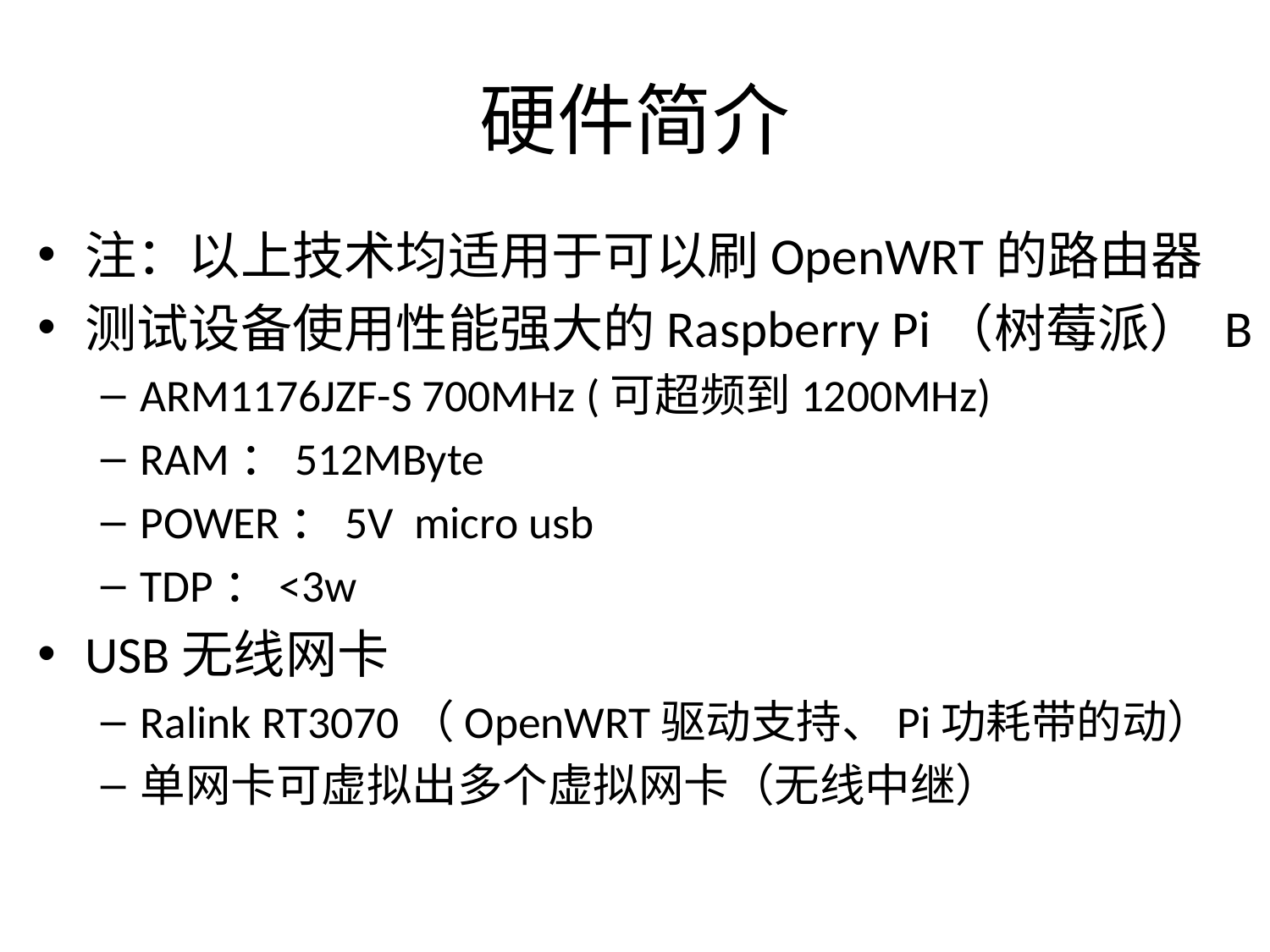

# 硬件简介
注：以上技术均适用于可以刷OpenWRT的路由器
测试设备使用性能强大的Raspberry Pi（树莓派） B
ARM1176JZF-S 700MHz (可超频到1200MHz)
RAM：512MByte
POWER：5V  micro usb
TDP：<3w
USB无线网卡
Ralink RT3070（OpenWRT驱动支持、Pi功耗带的动）
单网卡可虚拟出多个虚拟网卡（无线中继）